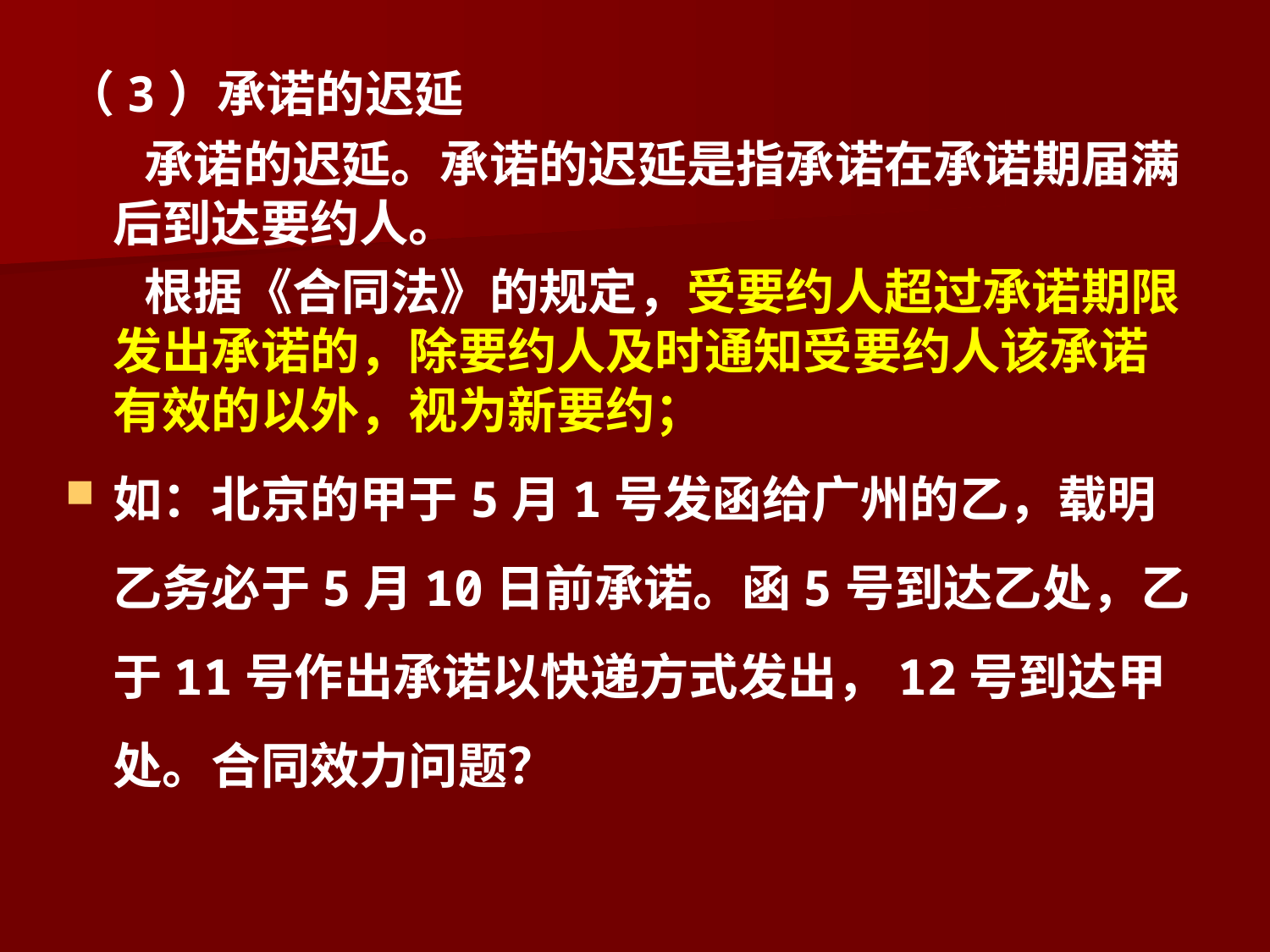

（3）承诺的迟延
      承诺的迟延。承诺的迟延是指承诺在承诺期届满后到达要约人。
      根据《合同法》的规定，受要约人超过承诺期限发出承诺的，除要约人及时通知受要约人该承诺有效的以外，视为新要约；
如：北京的甲于5月1号发函给广州的乙，载明乙务必于5月10日前承诺。函5号到达乙处，乙于11号作出承诺以快递方式发出，12号到达甲处。合同效力问题？

28